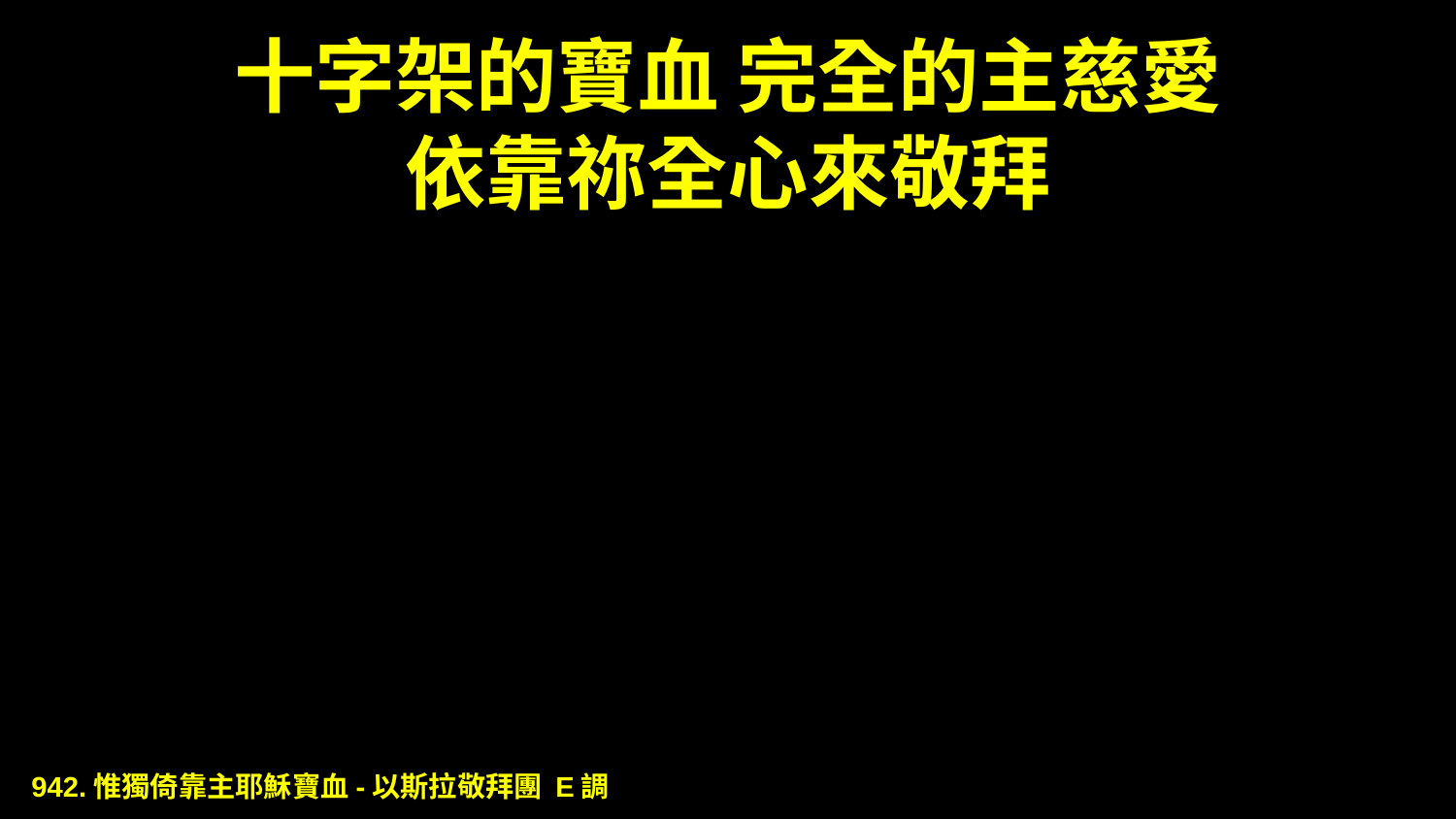

# 十字架的寶血 完全的主慈愛 依靠祢全心來敬拜
942.惟獨倚靠主耶穌寶血-以斯拉敬拜團 E調